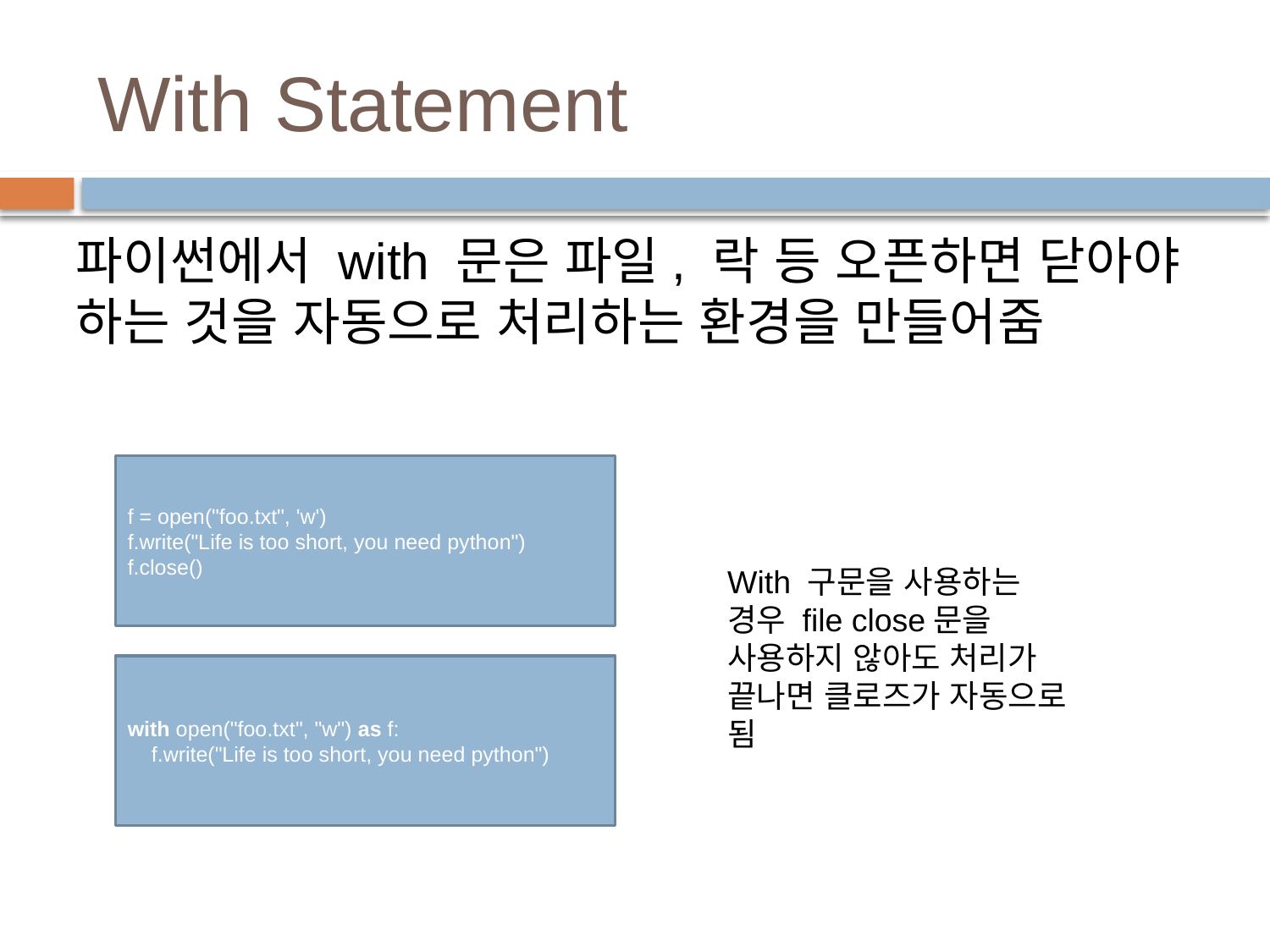

# With Statement
파이썬에서 with 문은 파일, 락 등 오픈하면 닫아야 하는 것을 자동으로 처리하는 환경을 만들어줌

f = open("foo.txt", 'w')
f.write("Life is too short, you need python")
f.close()
With 구문을 사용하는 경우 file close문을 사용하지 않아도 처리가 끝나면 클로즈가 자동으로 됨
with open("foo.txt", "w") as f:
    f.write("Life is too short, you need python")